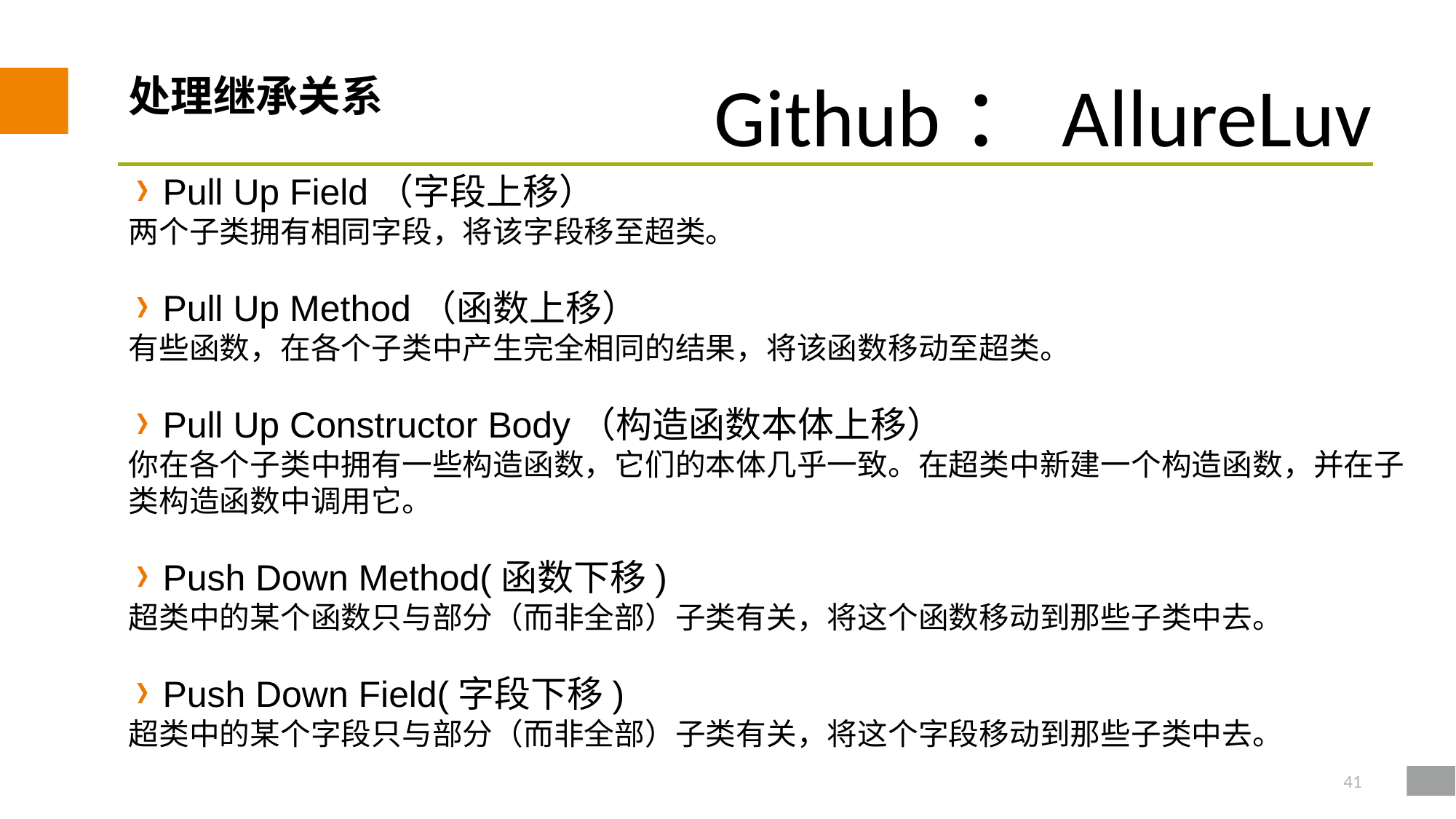

# 处理继承关系
Pull Up Field（字段上移）
两个子类拥有相同字段，将该字段移至超类。

Pull Up Method（函数上移）
有些函数，在各个子类中产生完全相同的结果，将该函数移动至超类。

Pull Up Constructor Body（构造函数本体上移）
你在各个子类中拥有一些构造函数，它们的本体几乎一致。在超类中新建一个构造函数，并在子类构造函数中调用它。

Push Down Method(函数下移)
超类中的某个函数只与部分（而非全部）子类有关，将这个函数移动到那些子类中去。

Push Down Field(字段下移)
超类中的某个字段只与部分（而非全部）子类有关，将这个字段移动到那些子类中去。

41